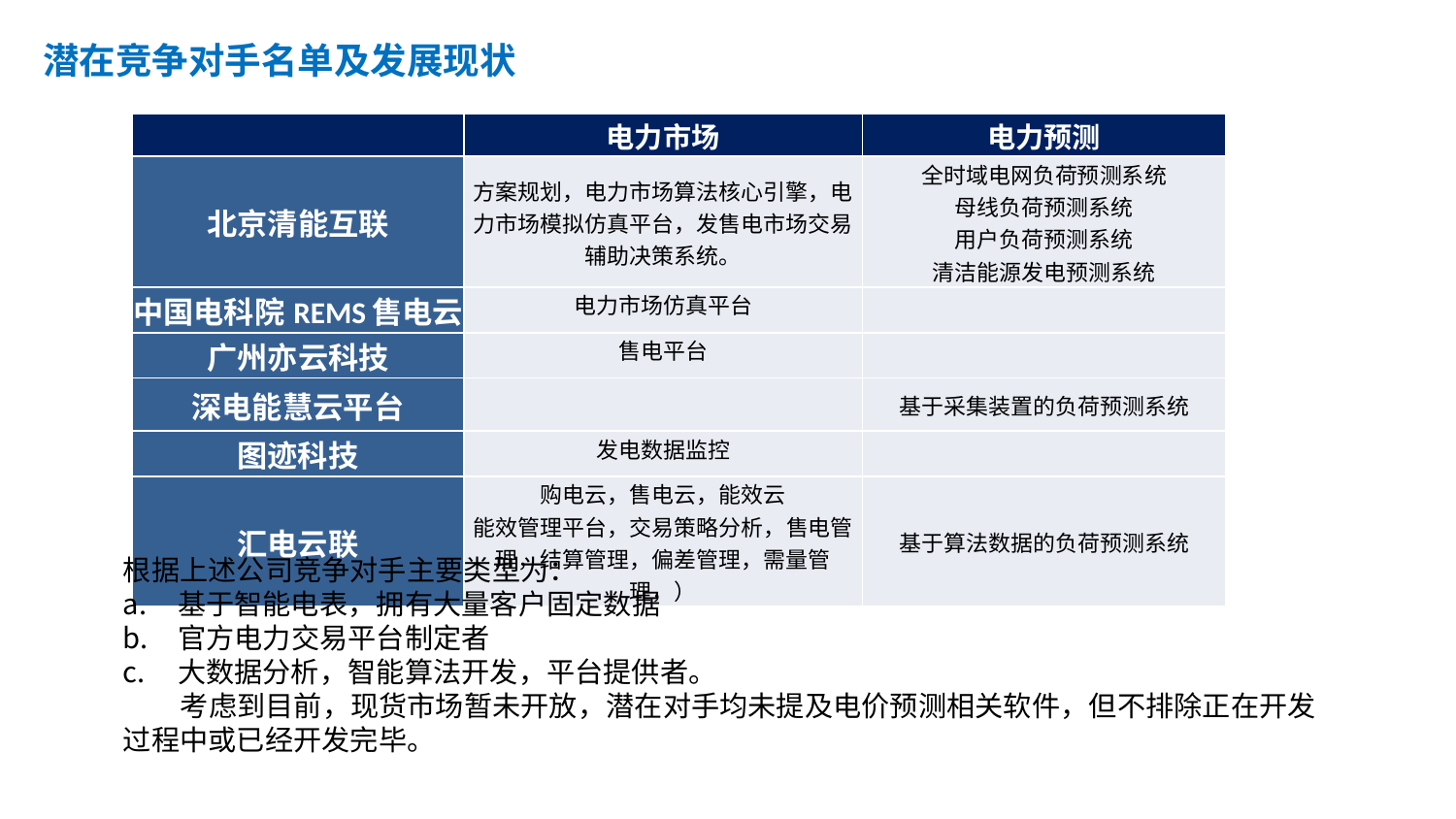

潜在竞争对手名单及发展现状
|  | 电力市场 | 电力预测 |
| --- | --- | --- |
| 北京清能互联 | 方案规划，电力市场算法核心引擎，电力市场模拟仿真平台，发售电市场交易辅助决策系统。 | 全时域电网负荷预测系统 母线负荷预测系统 用户负荷预测系统 清洁能源发电预测系统 |
| 中国电科院REMS售电云 | 电力市场仿真平台 |  |
| 广州亦云科技 | 售电平台 |  |
| 深电能慧云平台 |  | 基于采集装置的负荷预测系统 |
| 图迹科技 | 发电数据监控 |  |
| 汇电云联 | 购电云，售电云，能效云 能效管理平台，交易策略分析，售电管理，结算管理，偏差管理，需量管理，） | 基于算法数据的负荷预测系统 |
根据上述公司竞争对手主要类型为：
基于智能电表，拥有大量客户固定数据
官方电力交易平台制定者
大数据分析，智能算法开发，平台提供者。
        考虑到目前，现货市场暂未开放，潜在对手均未提及电价预测相关软件，但不排除正在开发过程中或已经开发完毕。